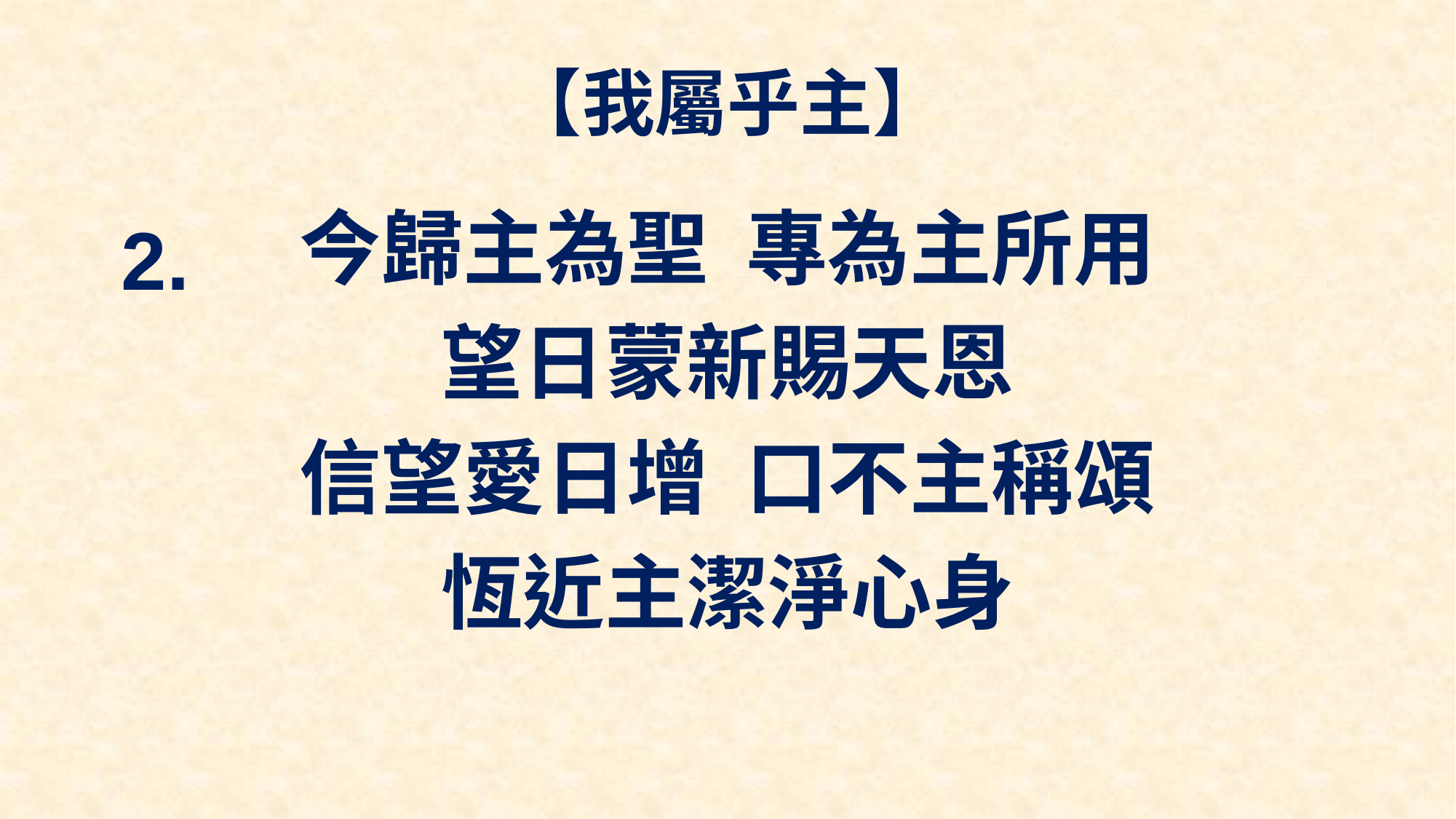

# 【我屬乎主】
今歸主為聖  專為主所用
望日蒙新賜天恩
信望愛日增  口不主稱頌
恆近主潔淨心身
2.